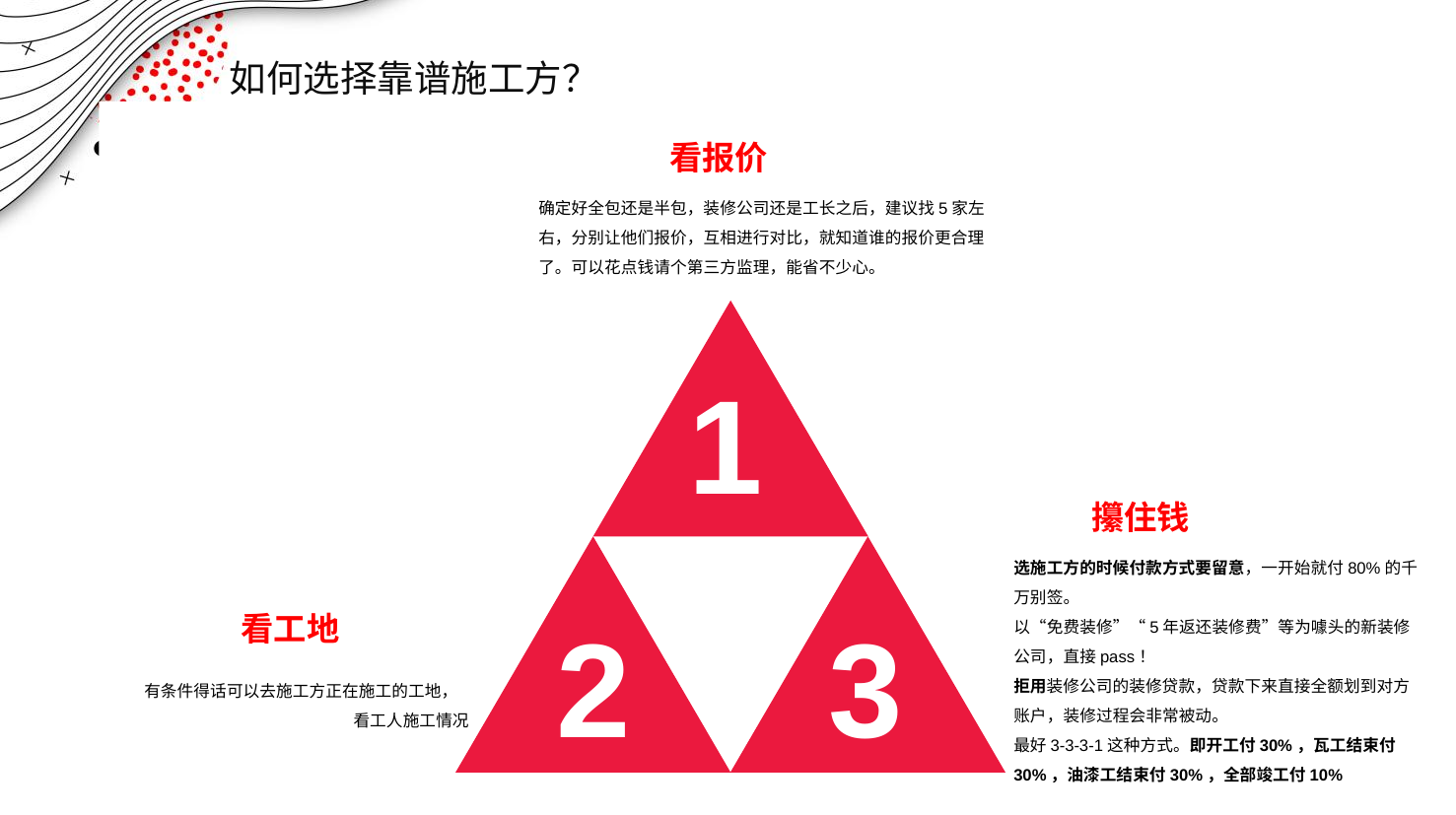

如何选择靠谱施工方？

    看报价
确定好全包还是半包，装修公司还是工长之后，建议找5家左右，分别让他们报价，互相进行对比，就知道谁的报价更合理了。可以花点钱请个第三方监理，能省不少心。

1
攥住钱

选施工方的时候付款方式要留意，一开始就付80%的千万别签。
以“免费装修”“5年返还装修费”等为噱头的新装修公司，直接pass！
拒用装修公司的装修贷款，贷款下来直接全额划到对方账户，装修过程会非常被动。
最好3-3-3-1这种方式。即开工付30%，瓦工结束付30%，油漆工结束付30%，全部竣工付10%
2
3
           看工地
                  有条件得话可以去施工方正在施工的工地，             看工人施工情况